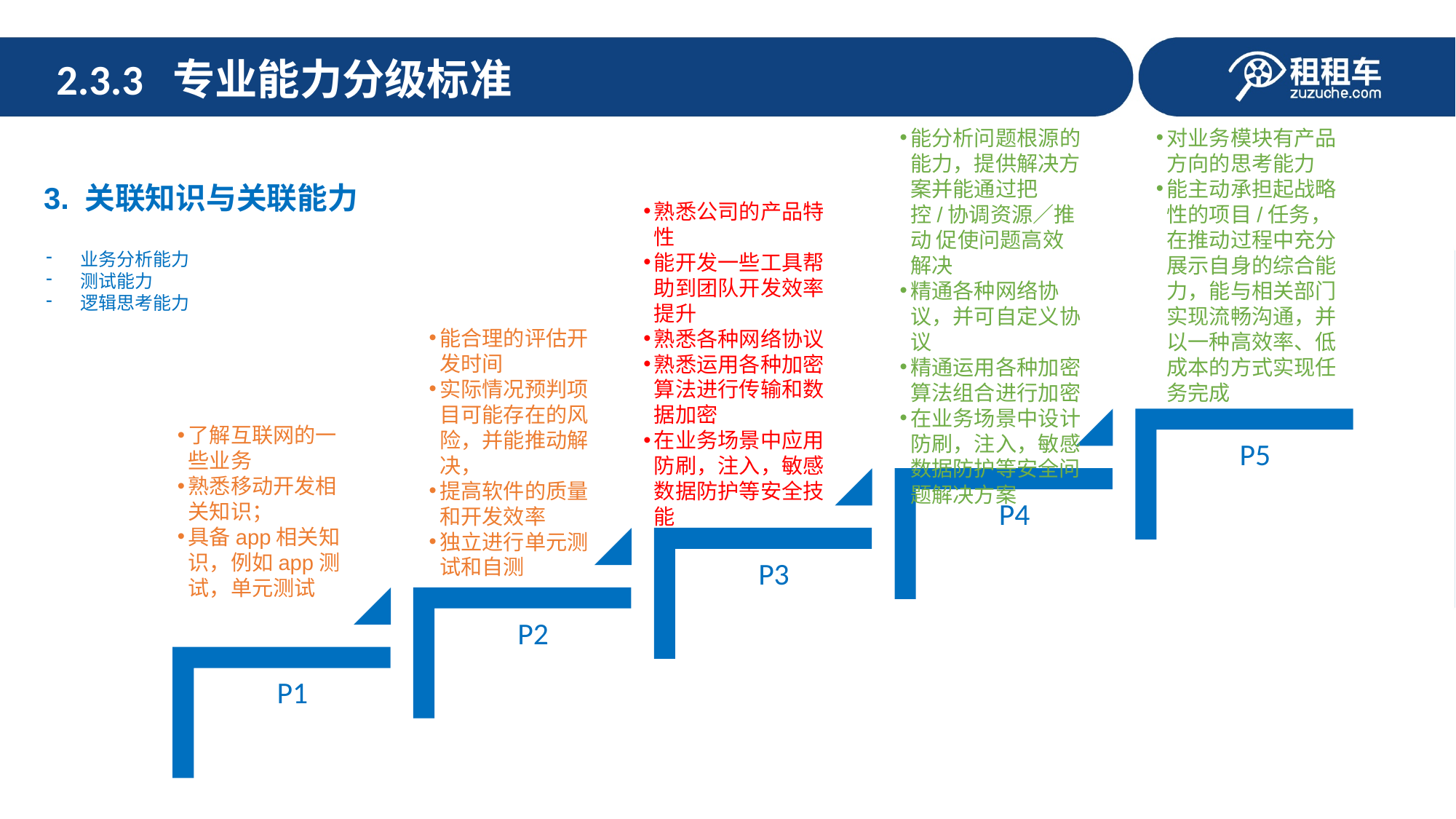

# 2.3.3  专业能力分级标准
能分析问题根源的能力，提供解决方案并能通过把控/协调资源／推动 促使问题高效解决
精通各种网络协议，并可自定义协议
精通运用各种加密算法组合进行加密
在业务场景中设计防刷，注入，敏感数据防护等安全问题解决方案
对业务模块有产品方向的思考能力
能主动承担起战略性的项目/任务，在推动过程中充分展示自身的综合能力，能与相关部门实现流畅沟通，并以一种高效率、低成本的方式实现任务完成
3. 关联知识与关联能力
熟悉公司的产品特性
能开发一些工具帮助到团队开发效率提升
熟悉各种网络协议
熟悉运用各种加密算法进行传输和数据加密
在业务场景中应用防刷，注入，敏感数据防护等安全技能

业务分析能力
测试能力
逻辑思考能力
能合理的评估开发时间
实际情况预判项目可能存在的风险，并能推动解决，
提高软件的质量和开发效率
独立进行单元测试和自测
P1
P2
P3
P4
P5
了解互联网的一些业务
熟悉移动开发相关知识；
具备app相关知识，例如app测试，单元测试